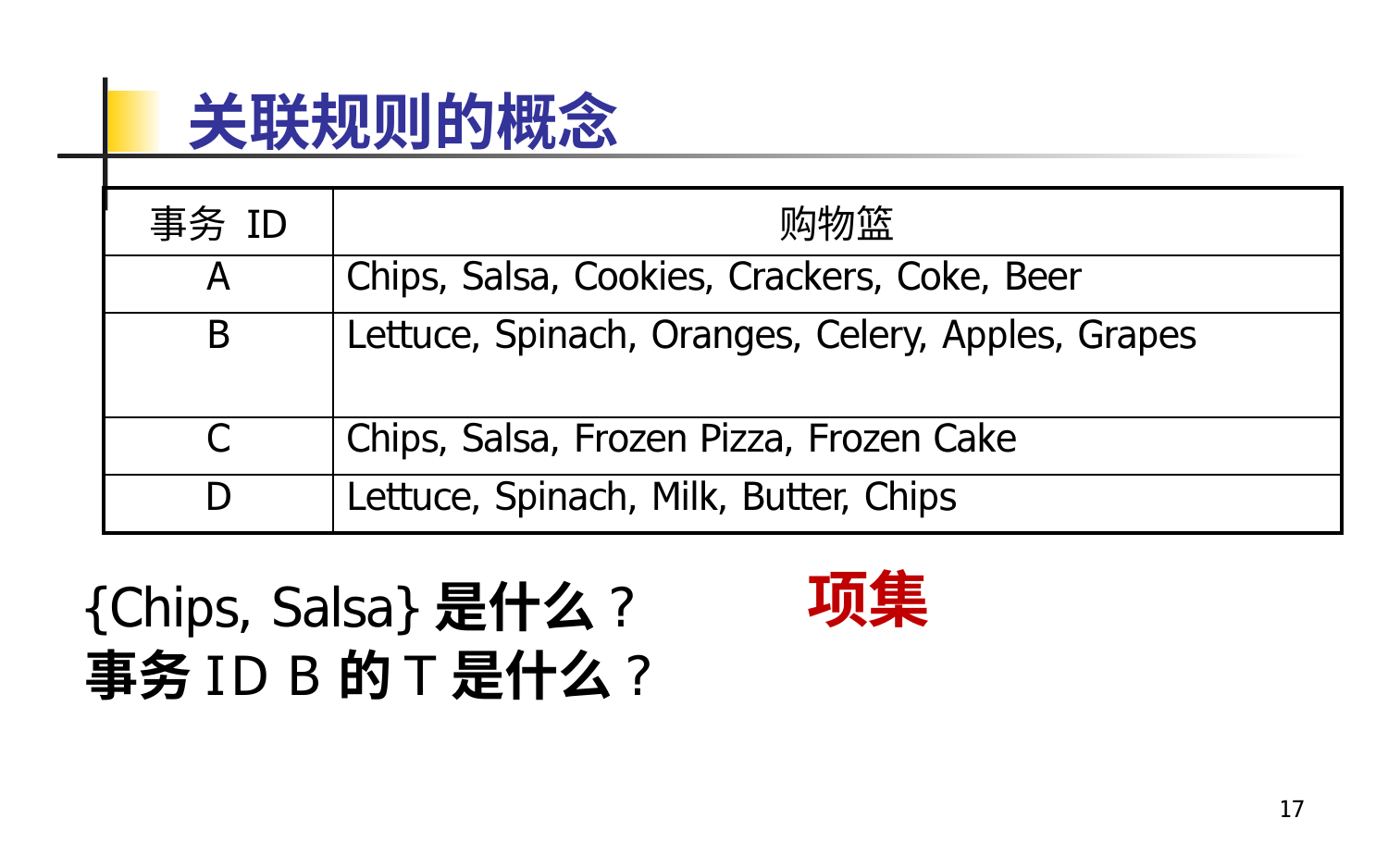

# 关联规则的概念
| 事务 ID | 购物篮 |
| --- | --- |
| A | Chips, Salsa, Cookies, Crackers, Coke, Beer |
| B | Lettuce, Spinach, Oranges, Celery, Apples, Grapes |
| C | Chips, Salsa, Frozen Pizza, Frozen Cake |
| D | Lettuce, Spinach, Milk, Butter, Chips |

{Chips, Salsa}是什么?
事务ID B的T是什么?
项集
17